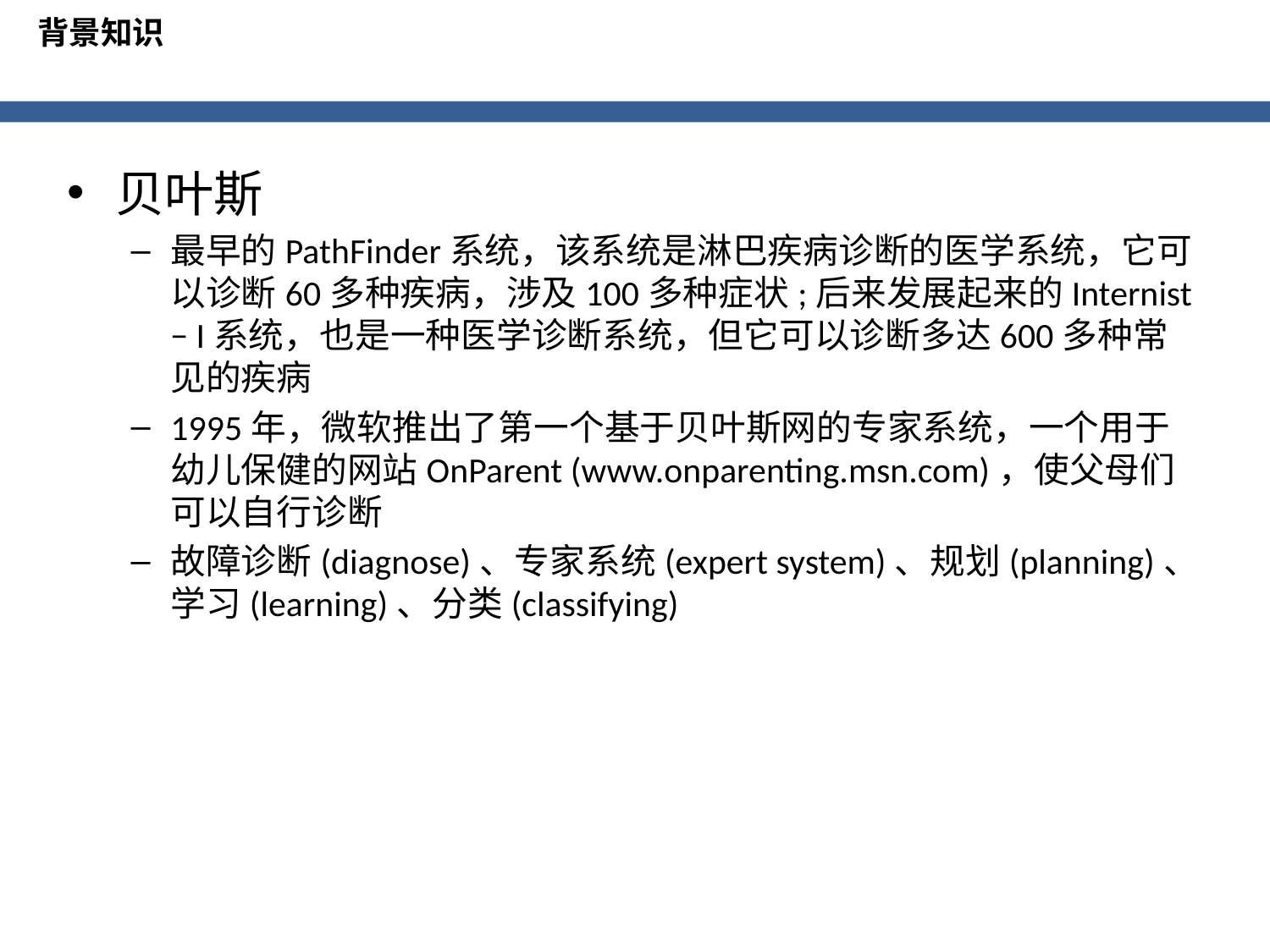

背景知识
贝叶斯
最早的PathFinder系统，该系统是淋巴疾病诊断的医学系统，它可以诊断60多种疾病，涉及100多种症状;后来发展起来的Internist − I系统，也是一种医学诊断系统，但它可以诊断多达600多种常见的疾病
1995年，微软推出了第一个基于贝叶斯网的专家系统，一个用于幼儿保健的网站OnParent (www.onparenting.msn.com)，使父母们可以自行诊断
故障诊断(diagnose)、专家系统(expert system)、规划(planning)、学习(learning)、分类(classifying)